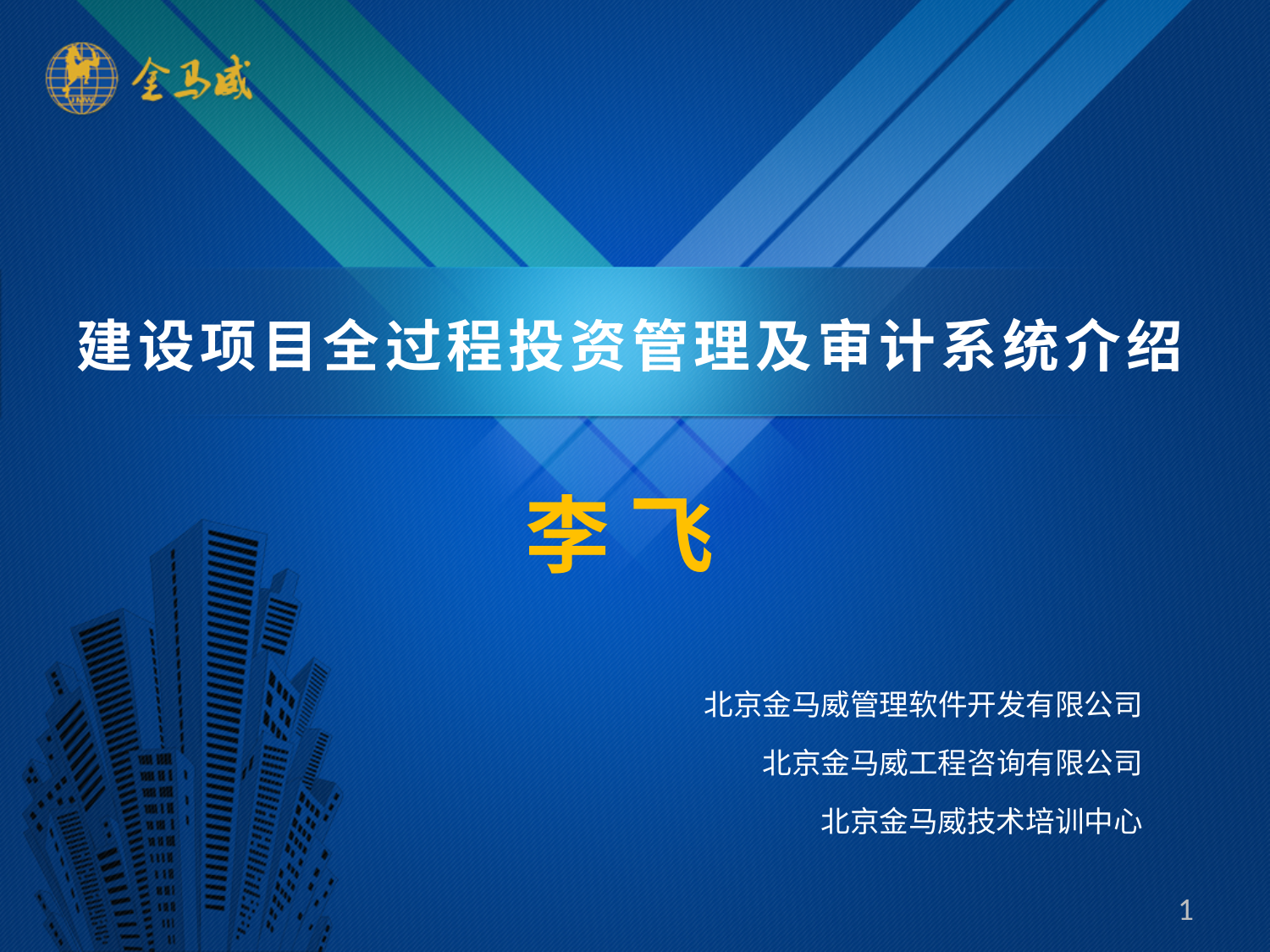

# 建设项目全过程投资管理及审计系统介绍
李 飞
北京金马威管理软件开发有限公司
北京金马威工程咨询有限公司
北京金马威技术培训中心
1